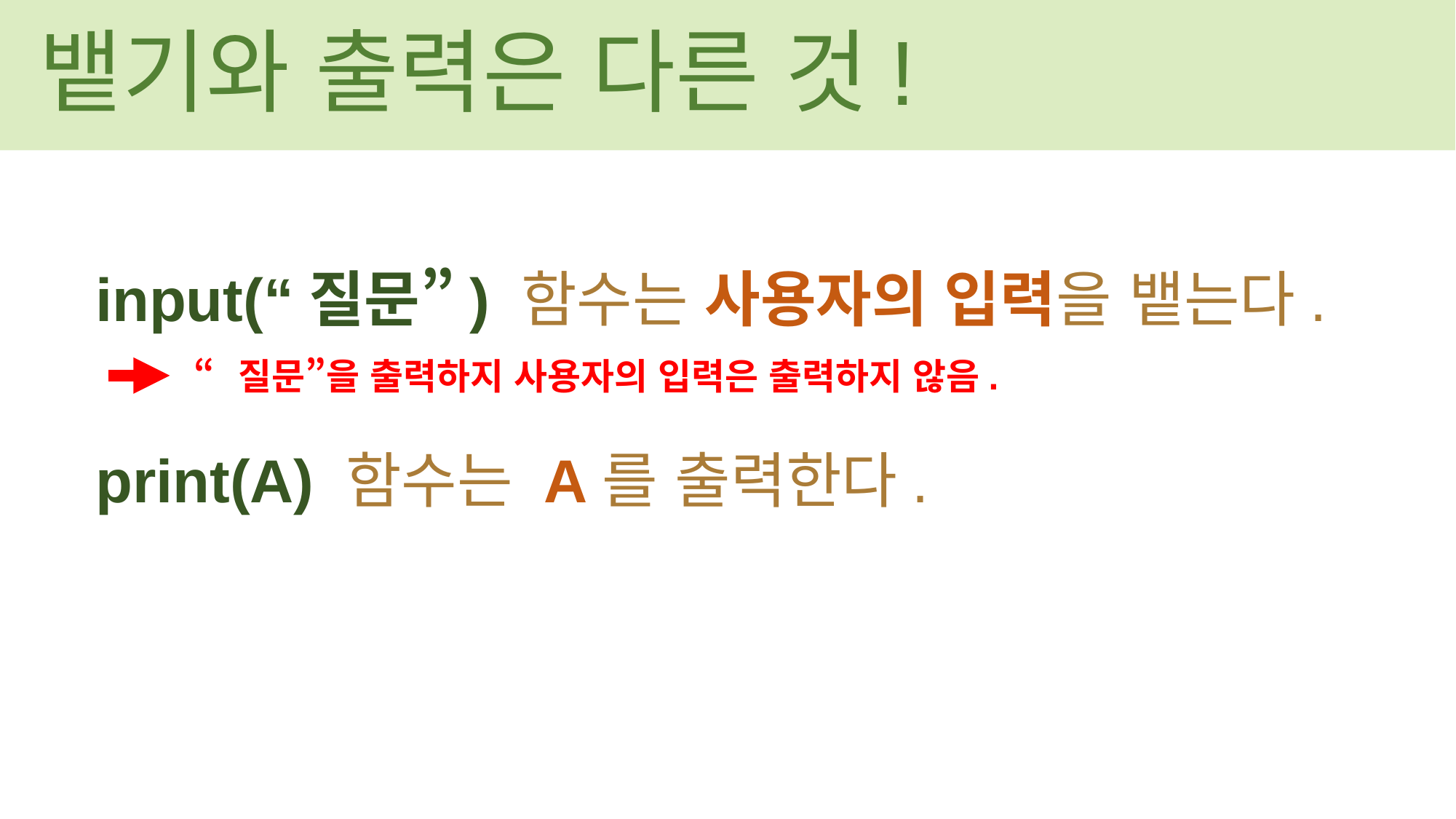

뱉기와 출력은 다른 것!
input(“질문”) 함수는 사용자의 입력을 뱉는다.
“질문”을 출력하지 사용자의 입력은 출력하지 않음.
print(A) 함수는 A를 출력한다.